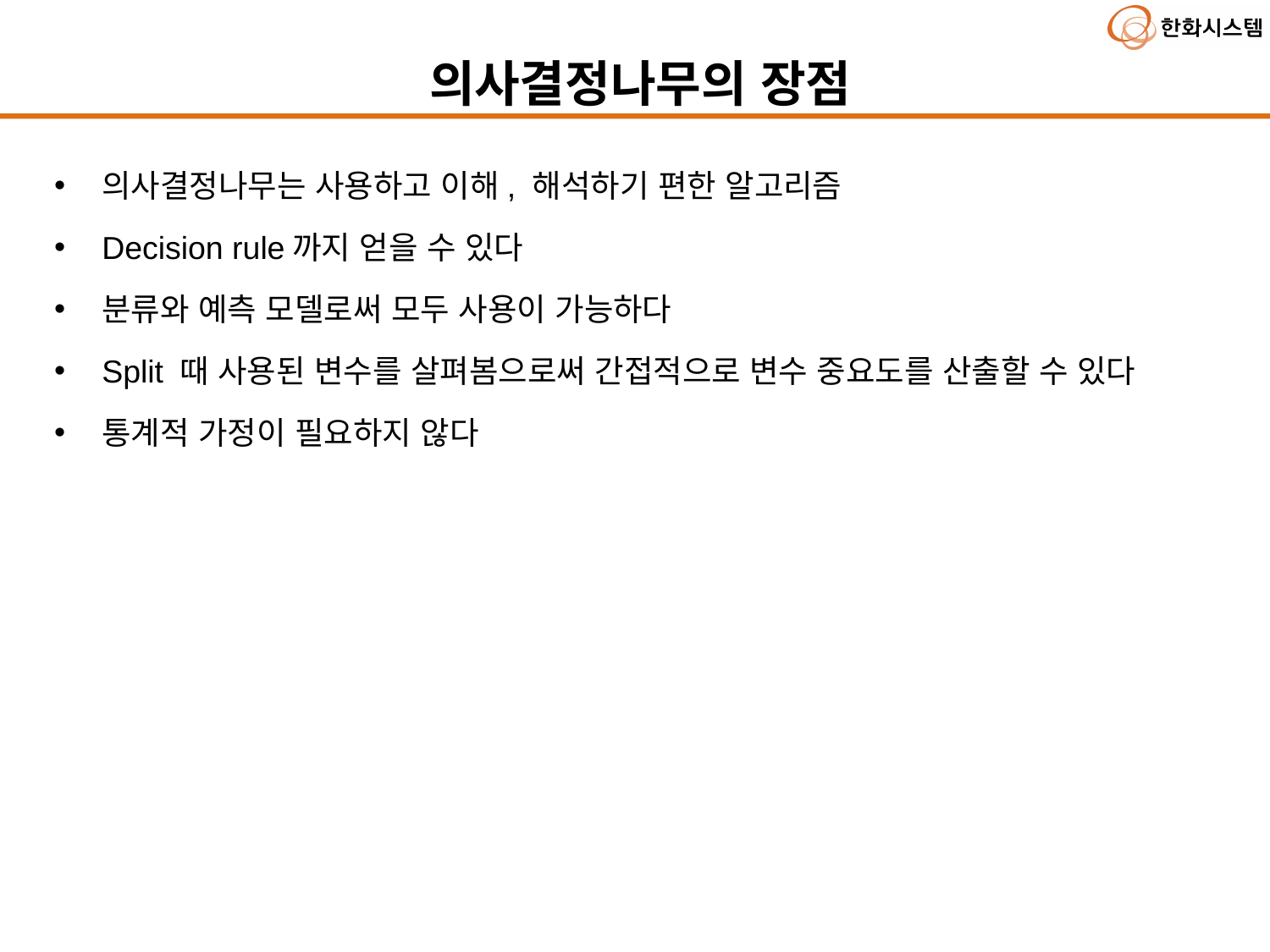

의사결정나무의 장점
의사결정나무는 사용하고 이해, 해석하기 편한 알고리즘
Decision rule까지 얻을 수 있다
분류와 예측 모델로써 모두 사용이 가능하다
Split 때 사용된 변수를 살펴봄으로써 간접적으로 변수 중요도를 산출할 수 있다
통계적 가정이 필요하지 않다